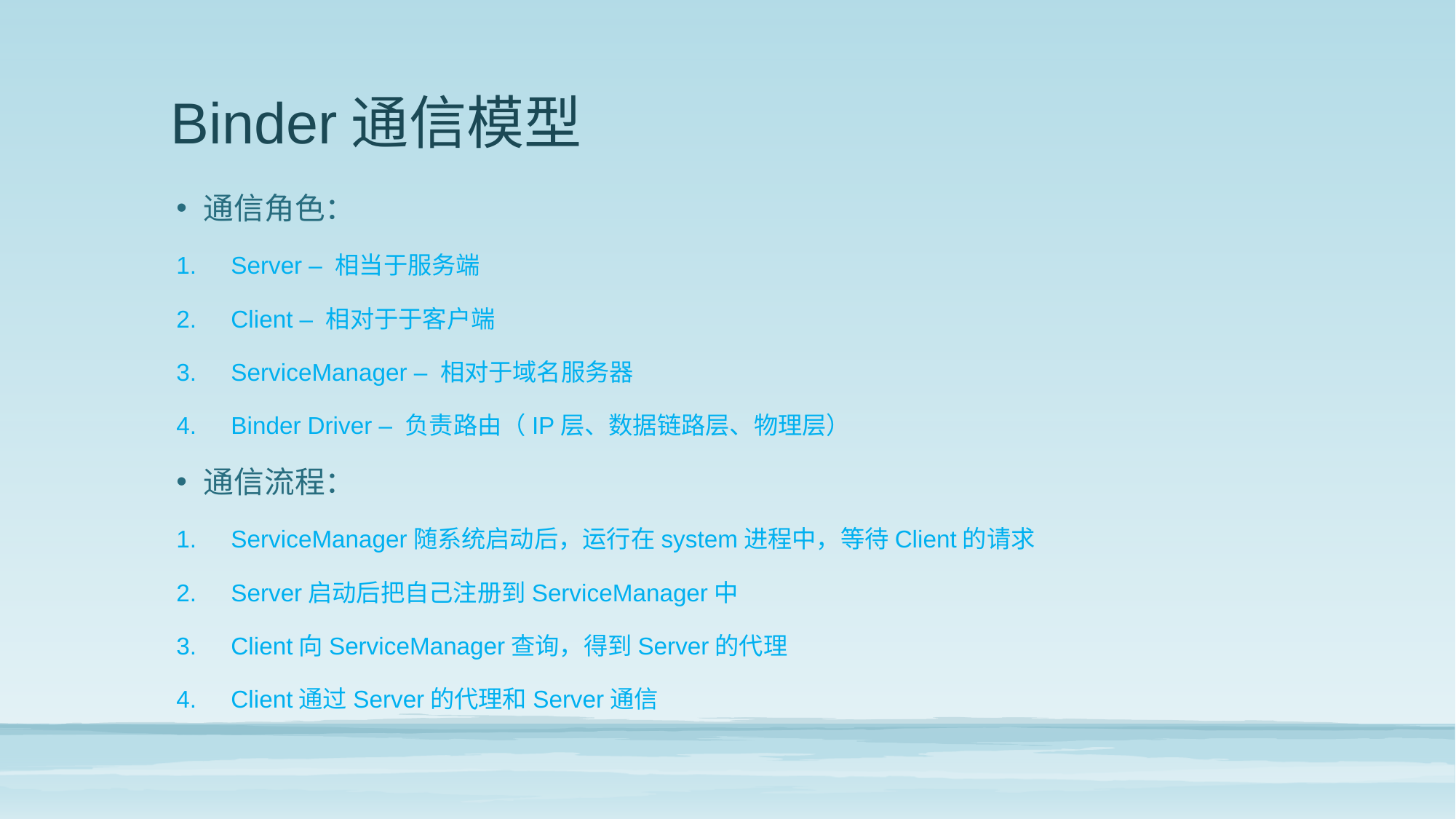

# Binder通信模型
通信角色：
Server – 相当于服务端
Client – 相对于于客户端
ServiceManager – 相对于域名服务器
Binder Driver – 负责路由（IP层、数据链路层、物理层）
通信流程：
ServiceManager随系统启动后，运行在system进程中，等待Client的请求
Server启动后把自己注册到ServiceManager中
Client向ServiceManager查询，得到Server的代理
Client通过Server的代理和Server通信